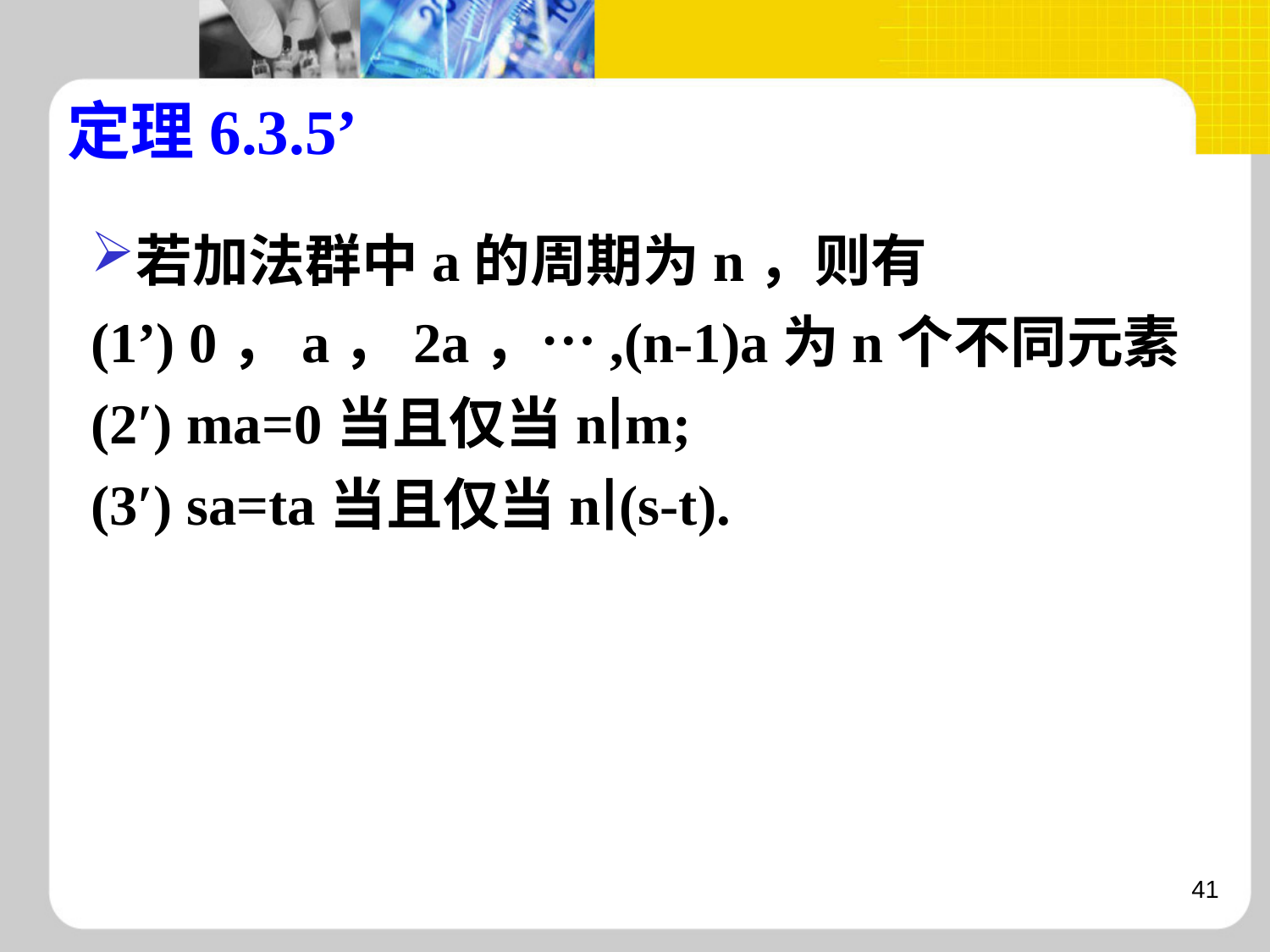

# 定理6.3.5’
若加法群中a的周期为n，则有
(1’) 0，a，2a，…,(n-1)a为n个不同元素
(2′) ma=0当且仅当n∣m;
(3′) sa=ta当且仅当n∣(s-t).

41